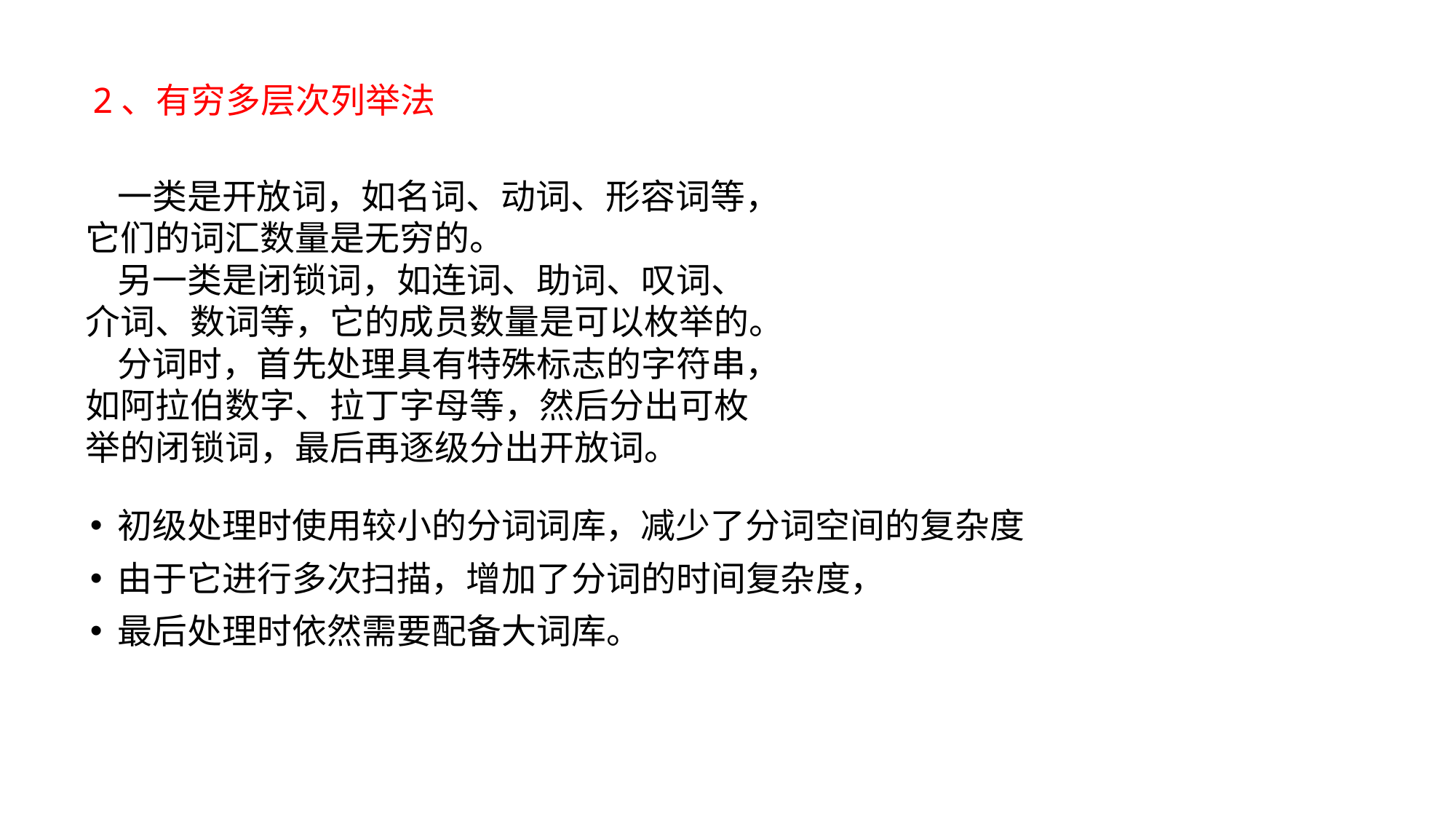

2、有穷多层次列举法

一类是开放词，如名词、动词、形容词等，它们的词汇数量是无穷的。
另一类是闭锁词，如连词、助词、叹词、介词、数词等，它的成员数量是可以枚举的。
分词时，首先处理具有特殊标志的字符串，如阿拉伯数字、拉丁字母等，然后分出可枚举的闭锁词，最后再逐级分出开放词。
初级处理时使用较小的分词词库，减少了分词空间的复杂度
由于它进行多次扫描，增加了分词的时间复杂度，
最后处理时依然需要配备大词库。